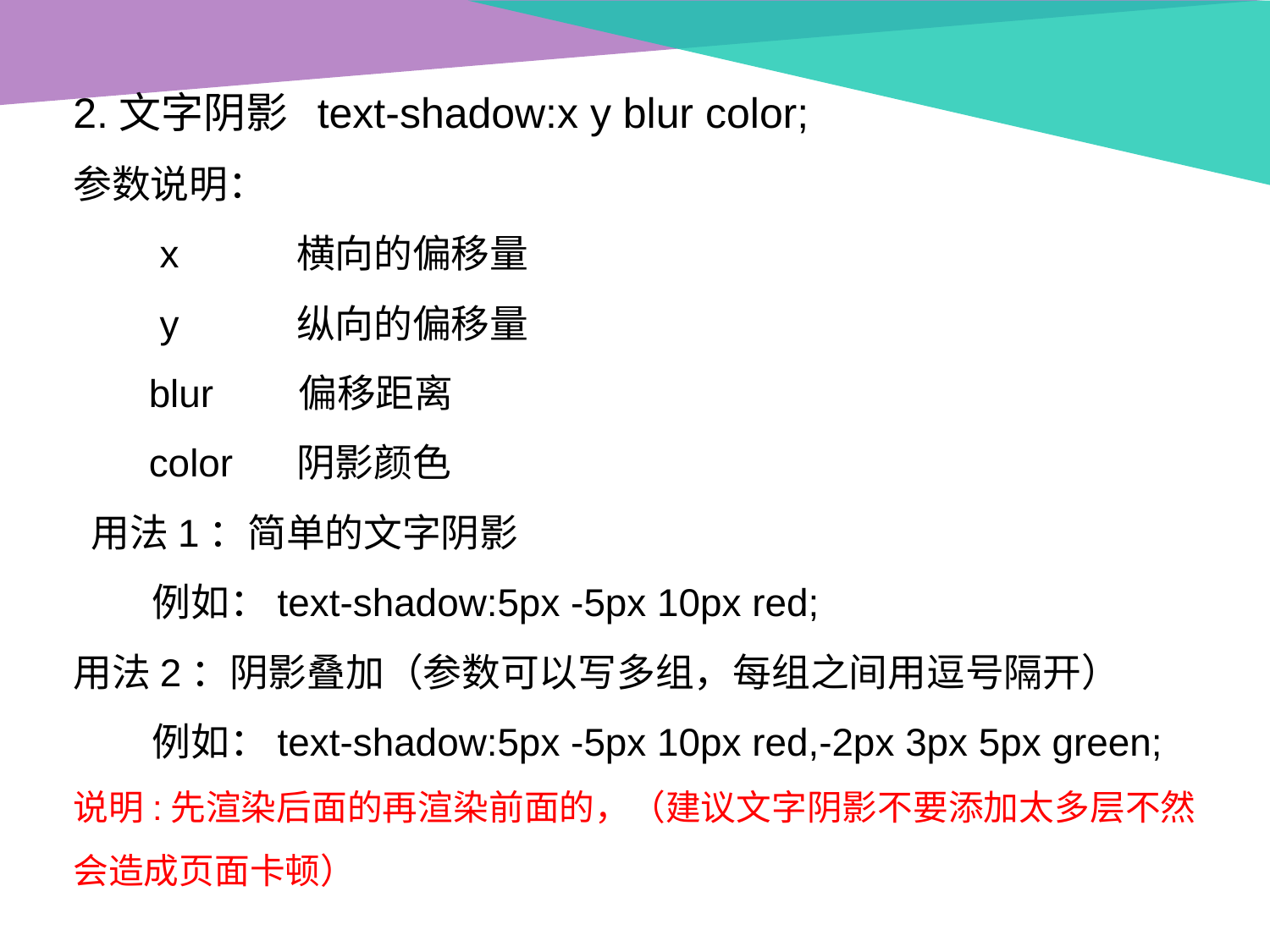

2.文字阴影  text-shadow:x y blur color;
参数说明：
        x          横向的偏移量
        y          纵向的偏移量
       blur       偏移距离
       color     阴影颜色
 用法1：简单的文字阴影
        例如：text-shadow:5px -5px 10px red;
用法2：阴影叠加（参数可以写多组，每组之间用逗号隔开）
        例如：text-shadow:5px -5px 10px red,-2px 3px 5px green;
说明:先渲染后面的再渲染前面的，（建议文字阴影不要添加太多层不然会造成页面卡顿）